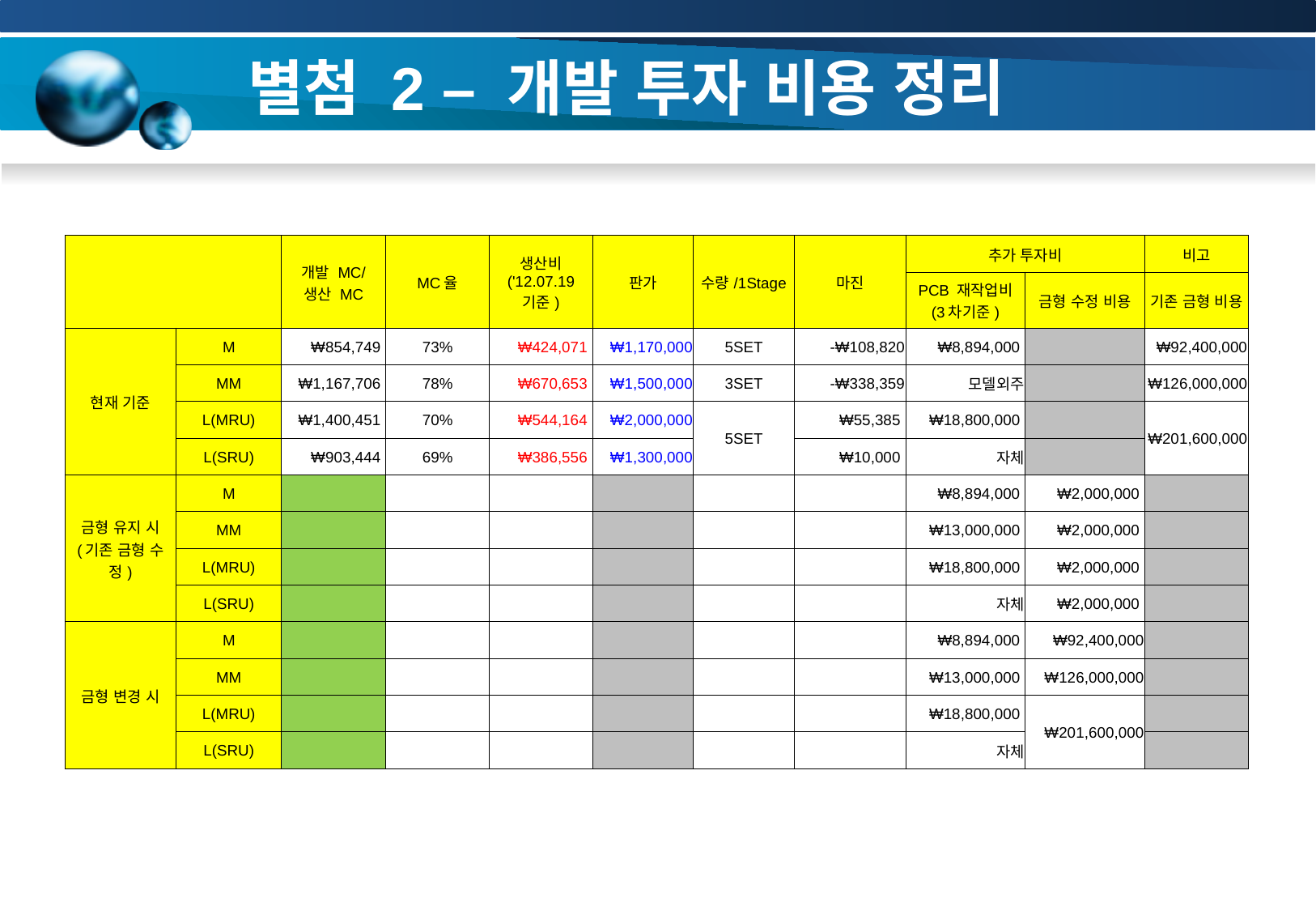

별첨 2 – 개발 투자 비용 정리
|  |  | 개발 MC/ 생산 MC | MC율 | 생산비 ('12.07.19 기준) | 판가 | 수량/1Stage | 마진 | 추가 투자비 |  | 비고 |
| --- | --- | --- | --- | --- | --- | --- | --- | --- | --- | --- |
|  |  |  |  |  |  |  |  | PCB 재작업비 (3차기준) | 금형 수정 비용 | 기존 금형 비용 |
| 현재 기준 | M | ₩854,749 | 73% | ₩424,071 | ₩1,170,000 | 5SET | -₩108,820 | ₩8,894,000 |  | ₩92,400,000 |
|  | MM | ₩1,167,706 | 78% | ₩670,653 | ₩1,500,000 | 3SET | -₩338,359 | 모델외주 |  | ₩126,000,000 |
|  | L(MRU) | ₩1,400,451 | 70% | ₩544,164 | ₩2,000,000 | 5SET | ₩55,385 | ₩18,800,000 |  | ₩201,600,000 |
|  | L(SRU) | ₩903,444 | 69% | ₩386,556 | ₩1,300,000 |  | ₩10,000 | 자체 |  |  |
| 금형 유지 시 (기존 금형 수정) | M |  |  |  |  |  |  | ₩8,894,000 | ₩2,000,000 |  |
|  | MM |  |  |  |  |  |  | ₩13,000,000 | ₩2,000,000 |  |
|  | L(MRU) |  |  |  |  |  |  | ₩18,800,000 | ₩2,000,000 |  |
|  | L(SRU) |  |  |  |  |  |  | 자체 | ₩2,000,000 |  |
| 금형 변경 시 | M |  |  |  |  |  |  | ₩8,894,000 | ₩92,400,000 |  |
|  | MM |  |  |  |  |  |  | ₩13,000,000 | ₩126,000,000 |  |
|  | L(MRU) |  |  |  |  |  |  | ₩18,800,000 | ₩201,600,000 |  |
|  | L(SRU) |  |  |  |  |  |  | 자체 |  |  |